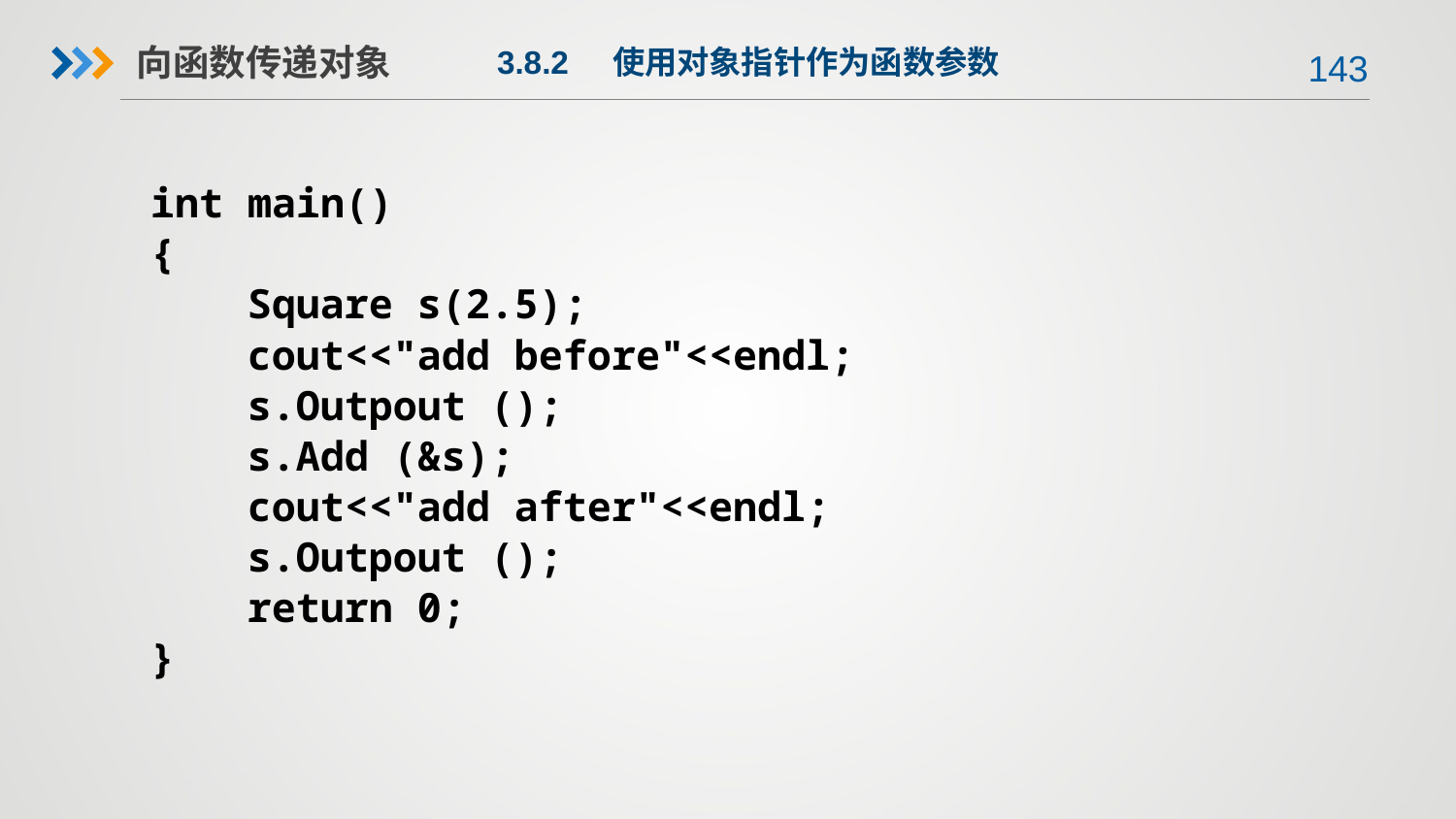

向函数传递对象
3.8.2    使用对象指针作为函数参数
int main()
{
    Square s(2.5);
    cout<<"add before"<<endl;
    s.Outpout ();
    s.Add (&s);
    cout<<"add after"<<endl;
    s.Outpout ();
    return 0;
}